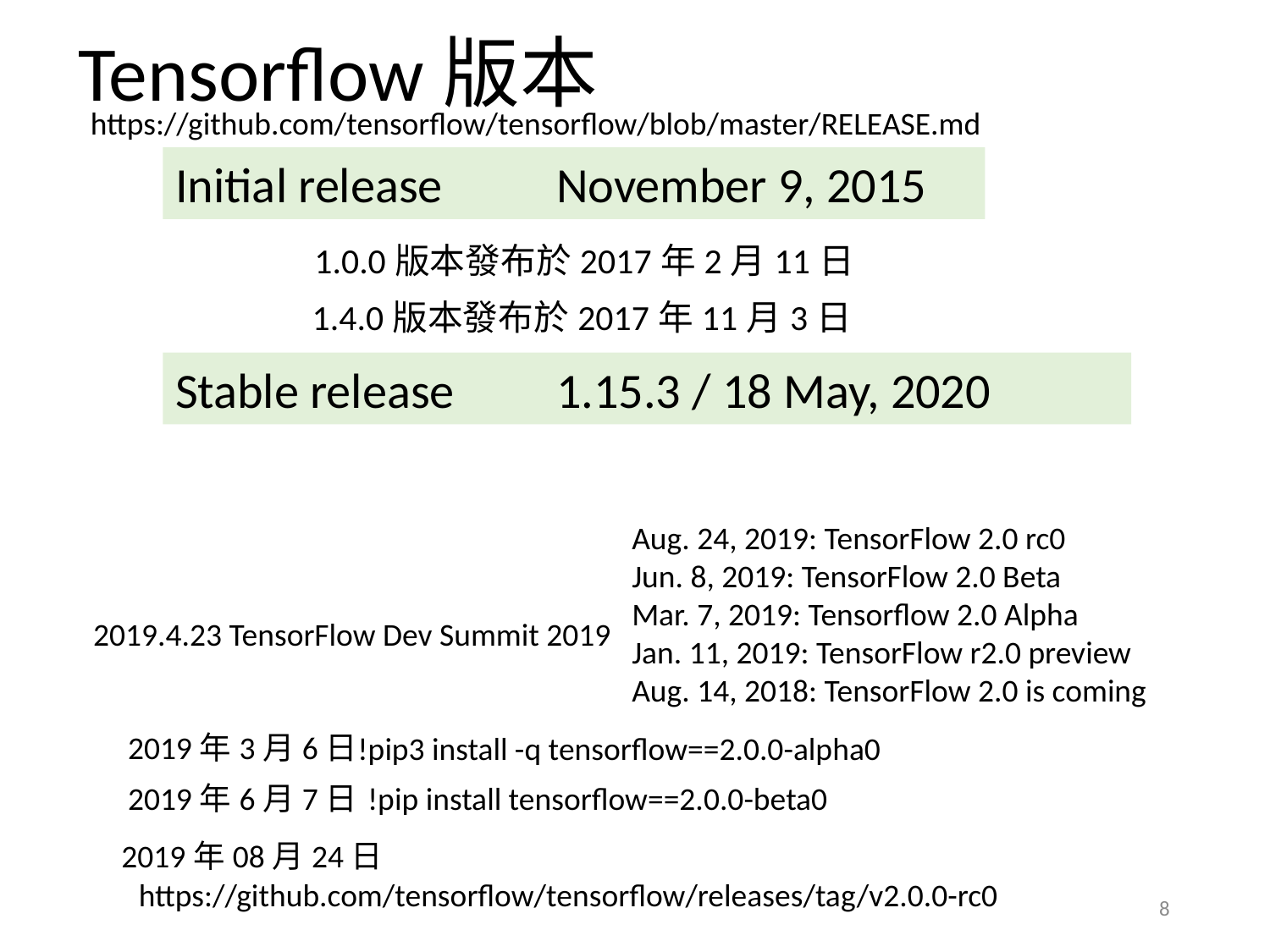

# Tensorflow版本
https://github.com/tensorflow/tensorflow/blob/master/RELEASE.md
Initial release	November 9, 2015
1.0.0版本發布於2017年2月11日
1.4.0版本發布於2017年11月3日
Stable release	1.15.3 / 18 May, 2020
Aug. 24, 2019: TensorFlow 2.0 rc0
Jun. 8, 2019: TensorFlow 2.0 Beta
Mar. 7, 2019: Tensorflow 2.0 Alpha
Jan. 11, 2019: TensorFlow r2.0 preview
Aug. 14, 2018: TensorFlow 2.0 is coming
2019.4.23 TensorFlow Dev Summit 2019
2019年3月6日
!pip3 install -q tensorflow==2.0.0-alpha0
2019年6月7日
!pip install tensorflow==2.0.0-beta0
2019年08月24日
https://github.com/tensorflow/tensorflow/releases/tag/v2.0.0-rc0
8